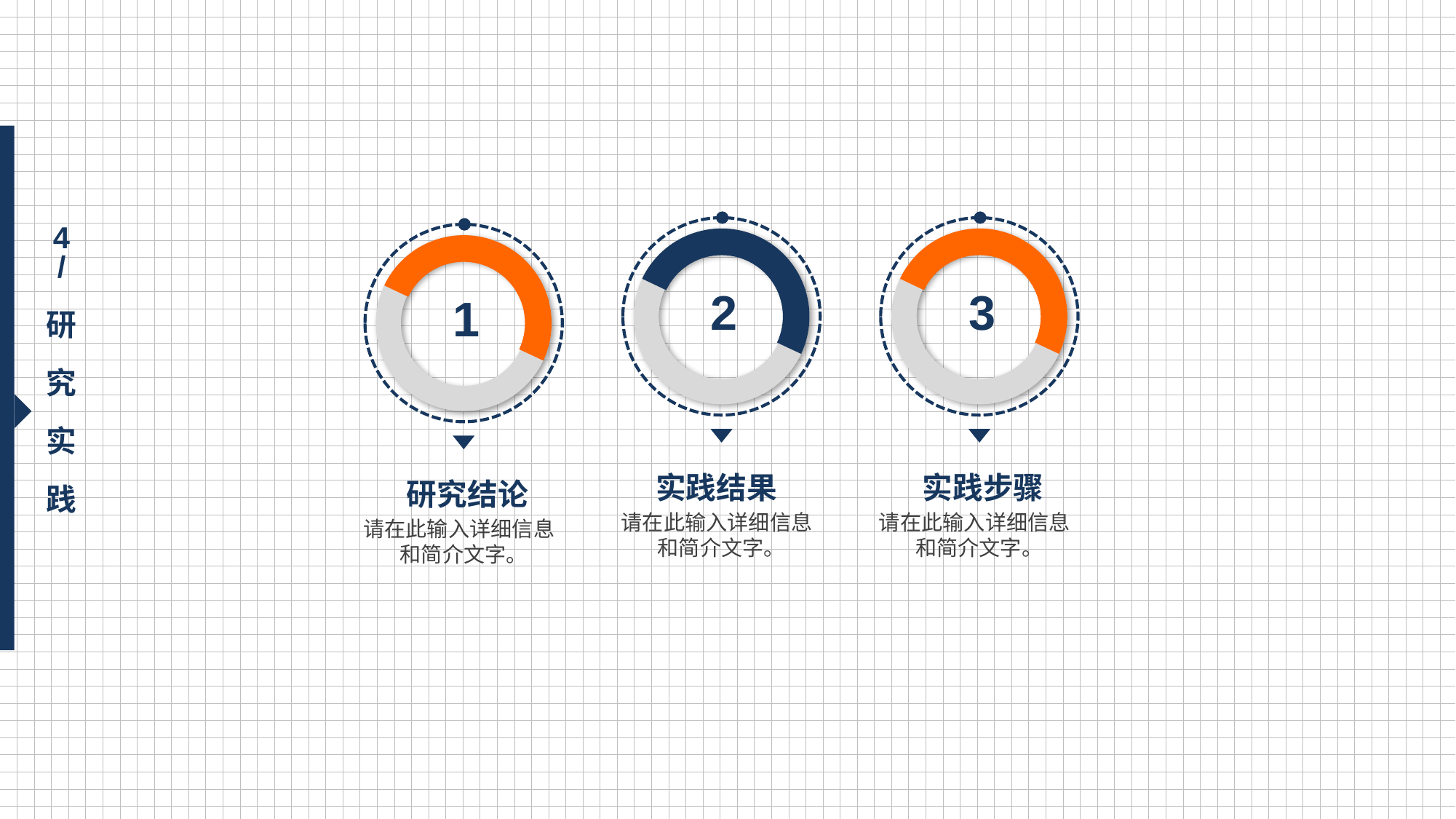

4
/

研

究

实

践

 2
 3
 1

实践结果
实践步骤
研究结论
请在此输入详细信息   和简介文字。
请在此输入详细信息   和简介文字。
请在此输入详细信息   和简介文字。